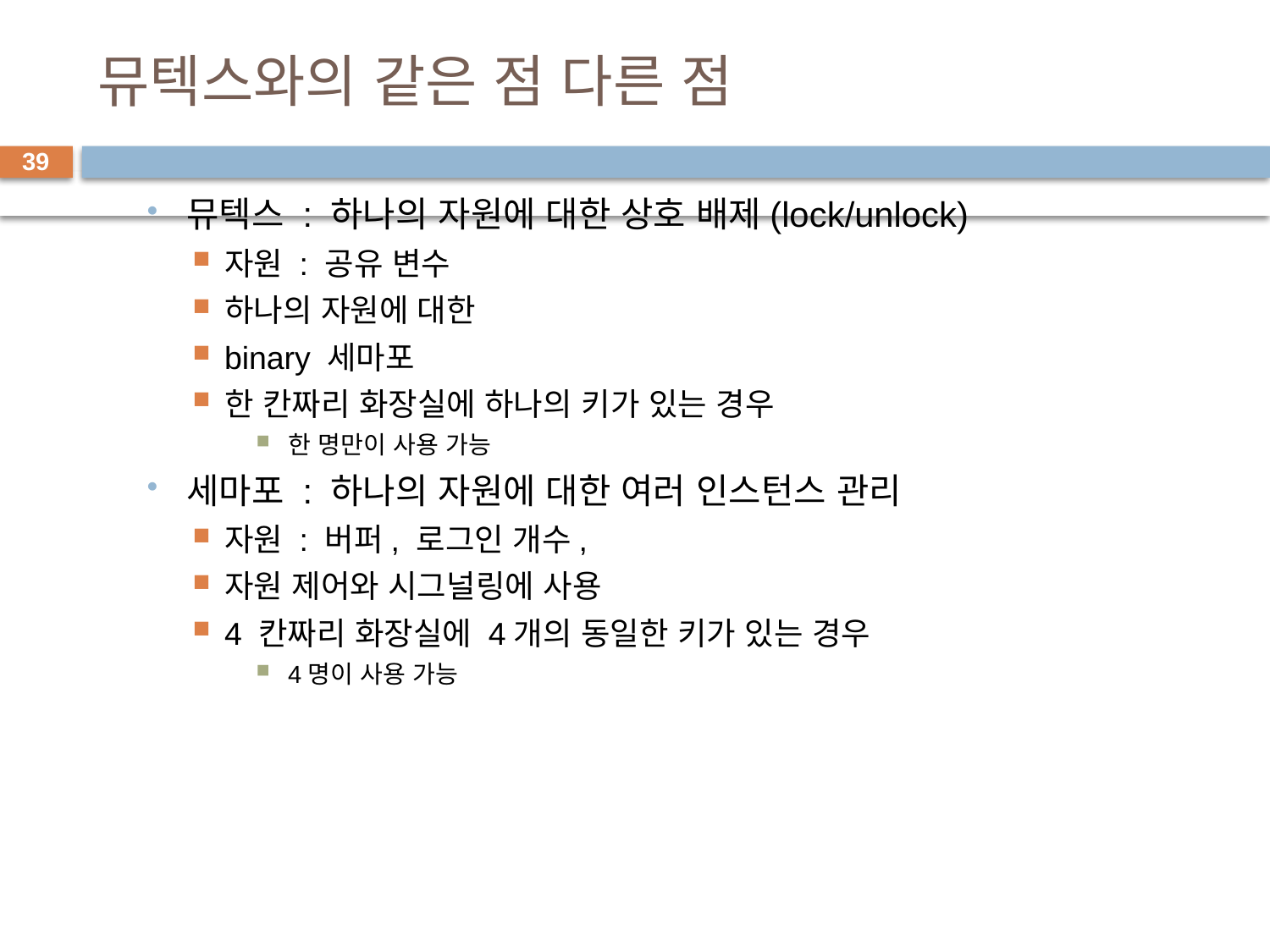

# 뮤텍스와의 같은 점 다른 점
39
뮤텍스 : 하나의 자원에 대한 상호 배제(lock/unlock)
자원 : 공유 변수
하나의 자원에 대한
binary 세마포
한 칸짜리 화장실에 하나의 키가 있는 경우
한 명만이 사용 가능
세마포 : 하나의 자원에 대한 여러 인스턴스 관리
자원 : 버퍼, 로그인 개수,
자원 제어와 시그널링에 사용
4 칸짜리 화장실에 4개의 동일한 키가 있는 경우
4명이 사용 가능